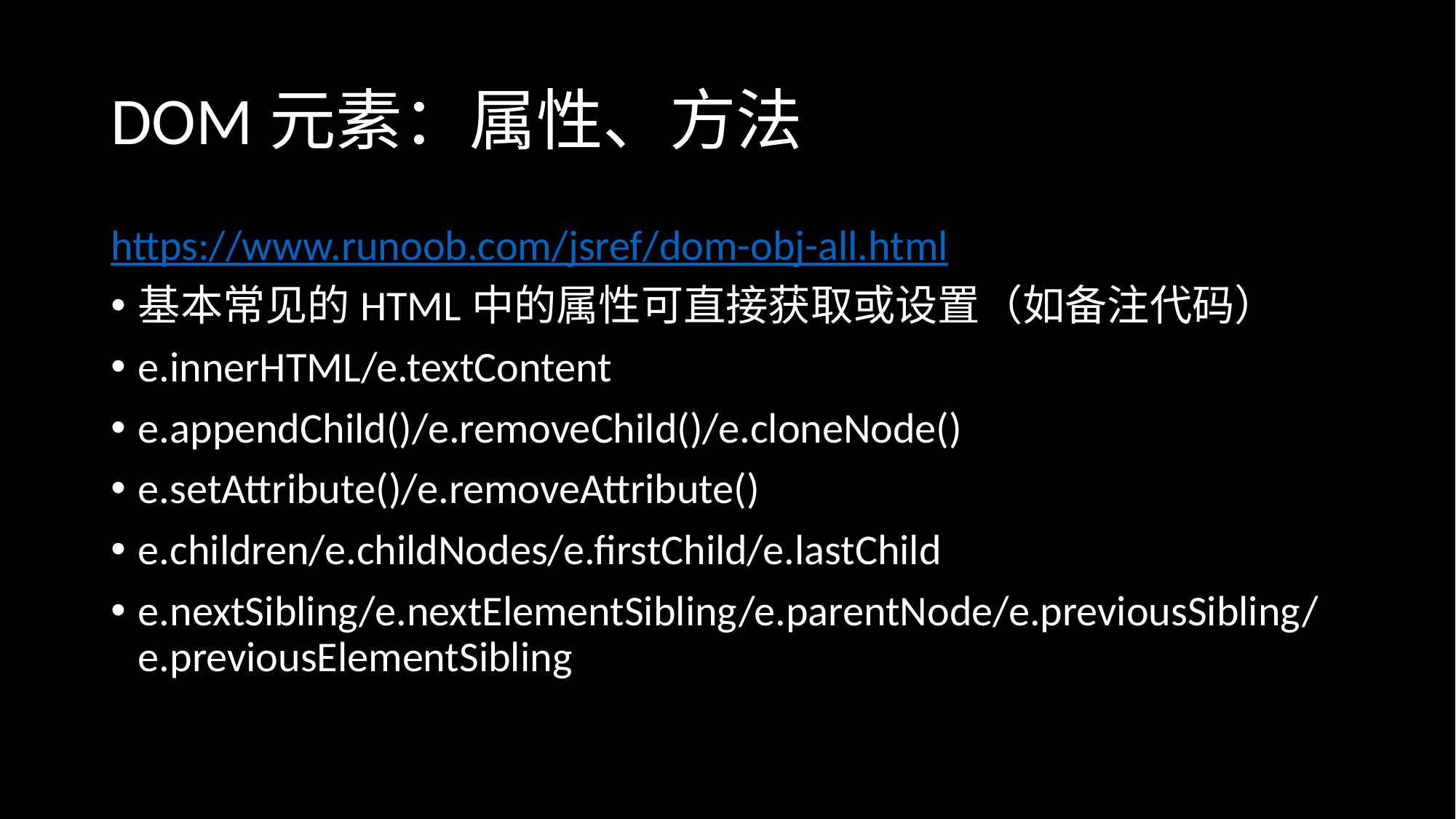

# DOM元素：属性、方法
https://www.runoob.com/jsref/dom-obj-all.html
基本常见的HTML中的属性可直接获取或设置（如备注代码）
e.innerHTML/e.textContent
e.appendChild()/e.removeChild()/e.cloneNode()
e.setAttribute()/e.removeAttribute()
e.children/e.childNodes/e.firstChild/e.lastChild
e.nextSibling/e.nextElementSibling/e.parentNode/e.previousSibling/e.previousElementSibling